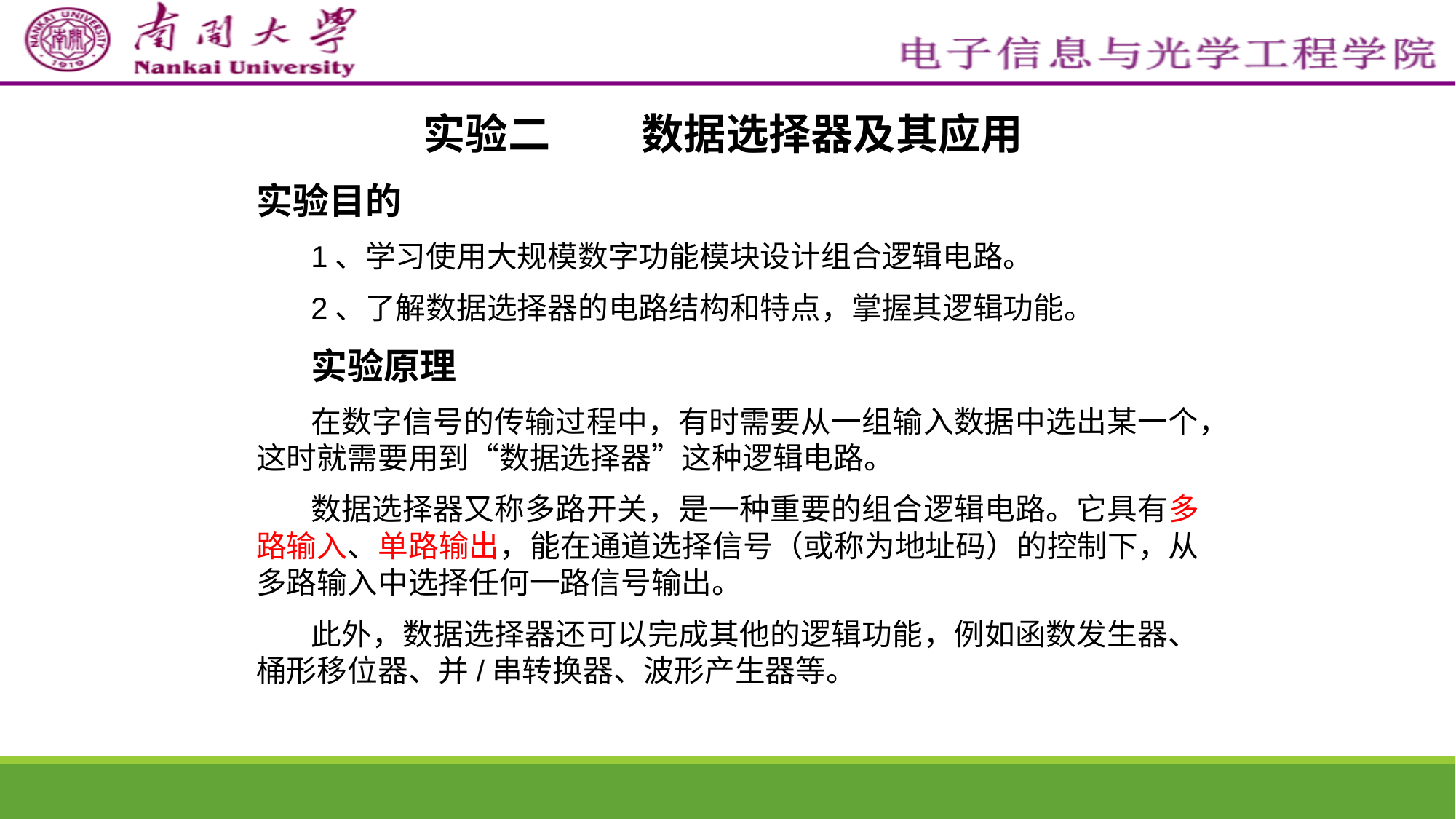

实验二	数据选择器及其应用
实验目的
1、学习使用大规模数字功能模块设计组合逻辑电路。
2、了解数据选择器的电路结构和特点，掌握其逻辑功能。
实验原理
在数字信号的传输过程中，有时需要从一组输入数据中选出某一个，这时就需要用到“数据选择器”这种逻辑电路。
数据选择器又称多路开关，是一种重要的组合逻辑电路。它具有多路输入、单路输出，能在通道选择信号（或称为地址码）的控制下，从多路输入中选择任何一路信号输出。
此外，数据选择器还可以完成其他的逻辑功能，例如函数发生器、桶形移位器、并/串转换器、波形产生器等。
1